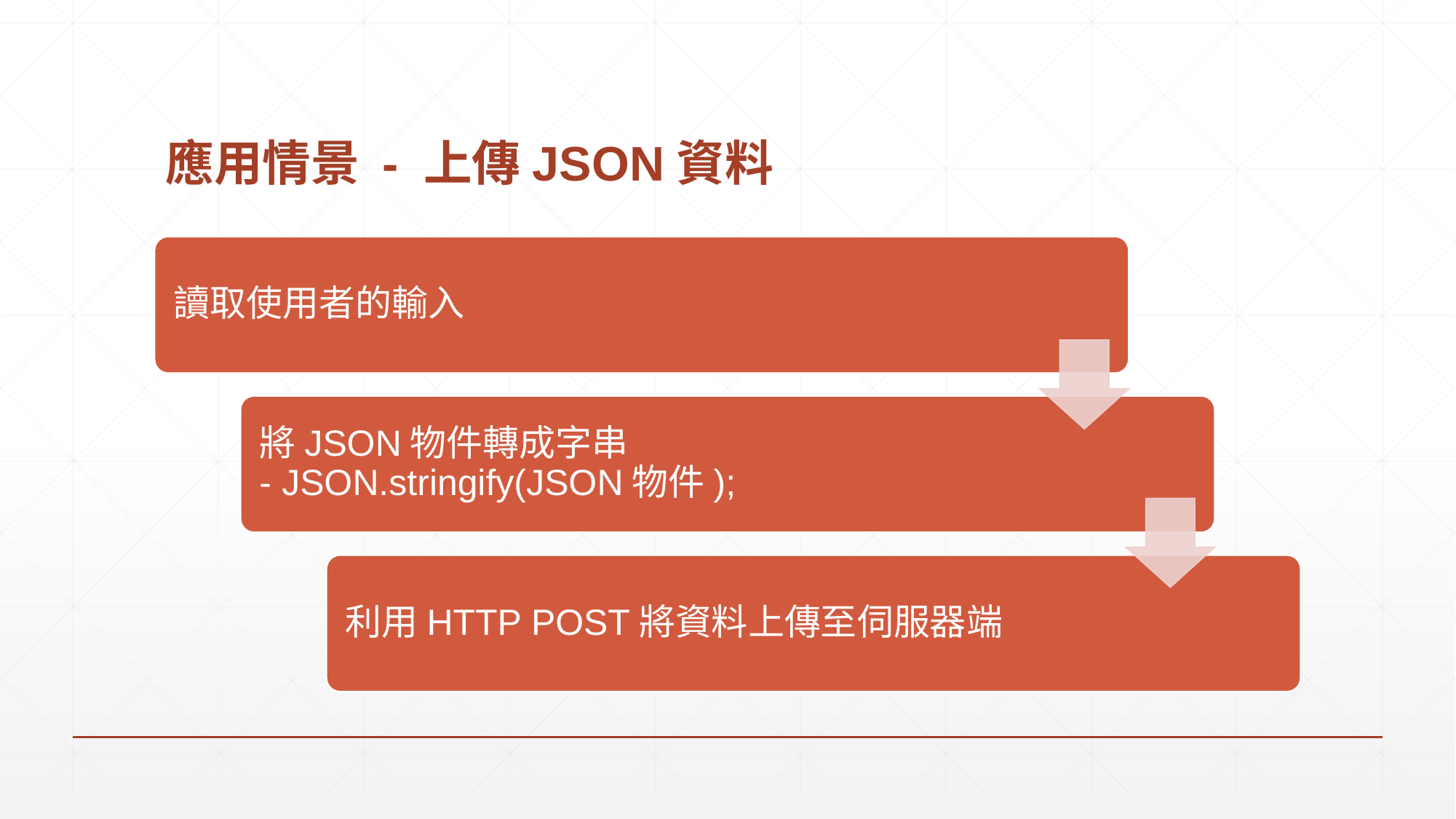

# 應用情景 - 上傳JSON資料
讀取使用者的輸入
將JSON物件轉成字串
- JSON.stringify(JSON物件);
利用HTTP POST將資料上傳至伺服器端